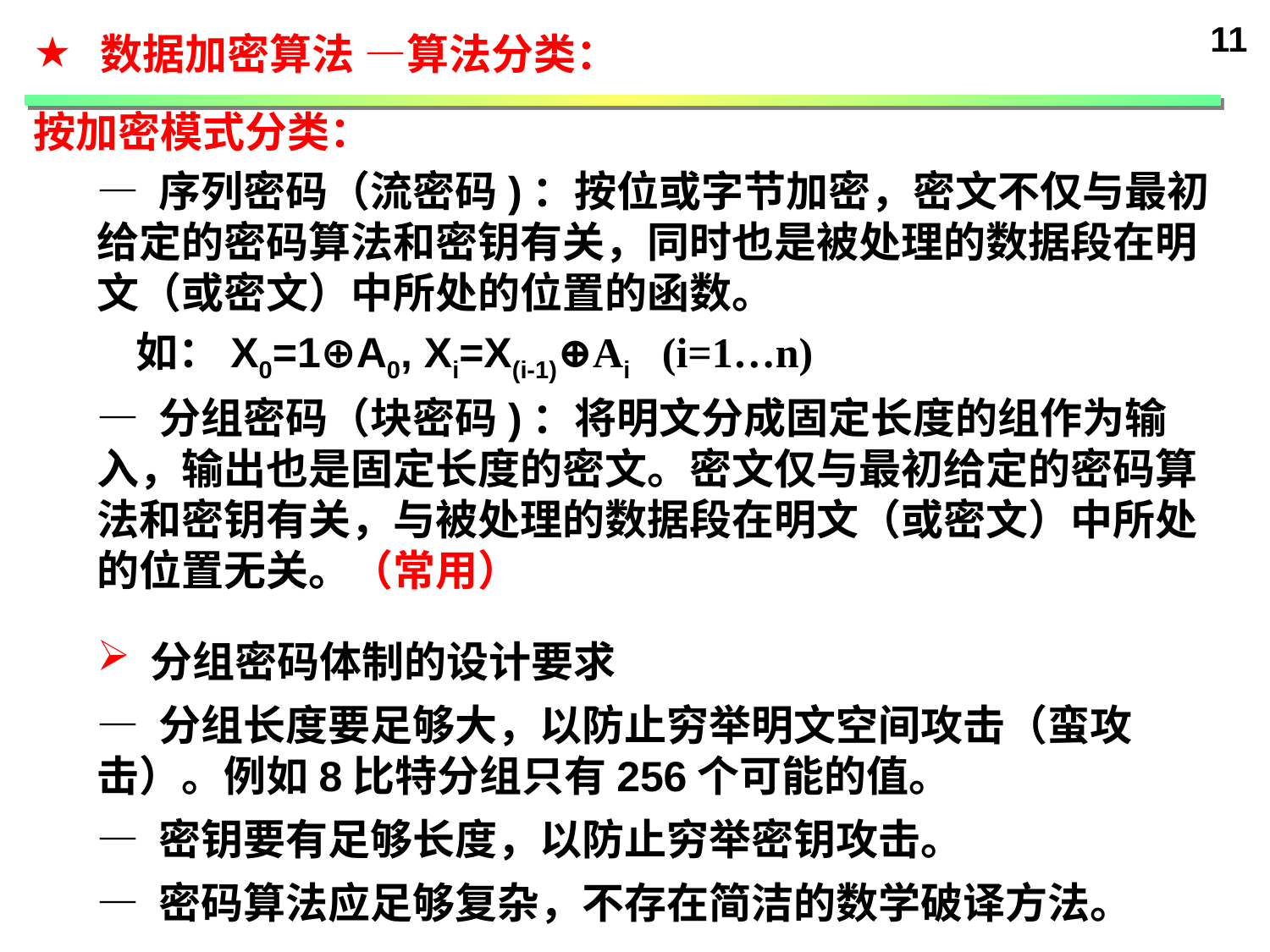

11
  数据加密算法 —算法分类：

按加密模式分类：
— 序列密码（流密码)：按位或字节加密，密文不仅与最初给定的密码算法和密钥有关，同时也是被处理的数据段在明文（或密文）中所处的位置的函数。
   如：X0=1⊕A0, Xi=X(i-1)⊕Ai   (i=1…n)
— 分组密码（块密码)：将明文分成固定长度的组作为输入，输出也是固定长度的密文。密文仅与最初给定的密码算法和密钥有关，与被处理的数据段在明文（或密文）中所处的位置无关。（常用）

 分组密码体制的设计要求
— 分组长度要足够大，以防止穷举明文空间攻击（蛮攻击）。例如8比特分组只有256个可能的值。
— 密钥要有足够长度，以防止穷举密钥攻击。
— 密码算法应足够复杂，不存在简洁的数学破译方法。